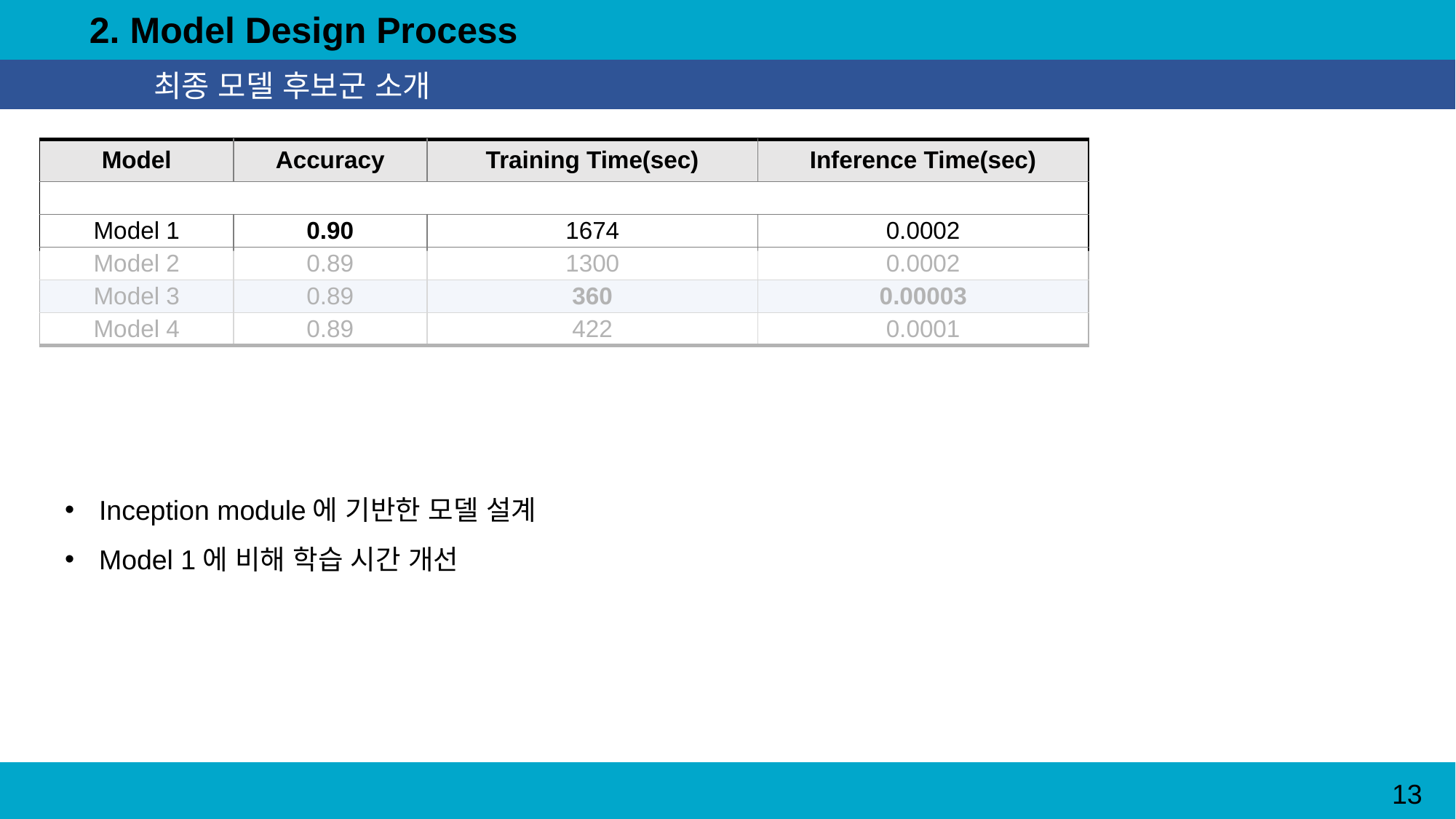

2. Model Design Process

최종 모델 후보군 소개
| Model | Accuracy | Training Time(sec) | Inference Time(sec) |
| --- | --- | --- | --- |
|  |  |  |  |
| Model 1 | 0.90 | 1674 | 0.0002 |
| Model 2 | 0.89 | 1300 | 0.0002 |
| Model 3 | 0.89 | 360 | 0.00003 |
| Model 4 | 0.89 | 422 | 0.0001 |

Inception module에 기반한 모델 설계
Model 1에 비해 학습 시간 개선